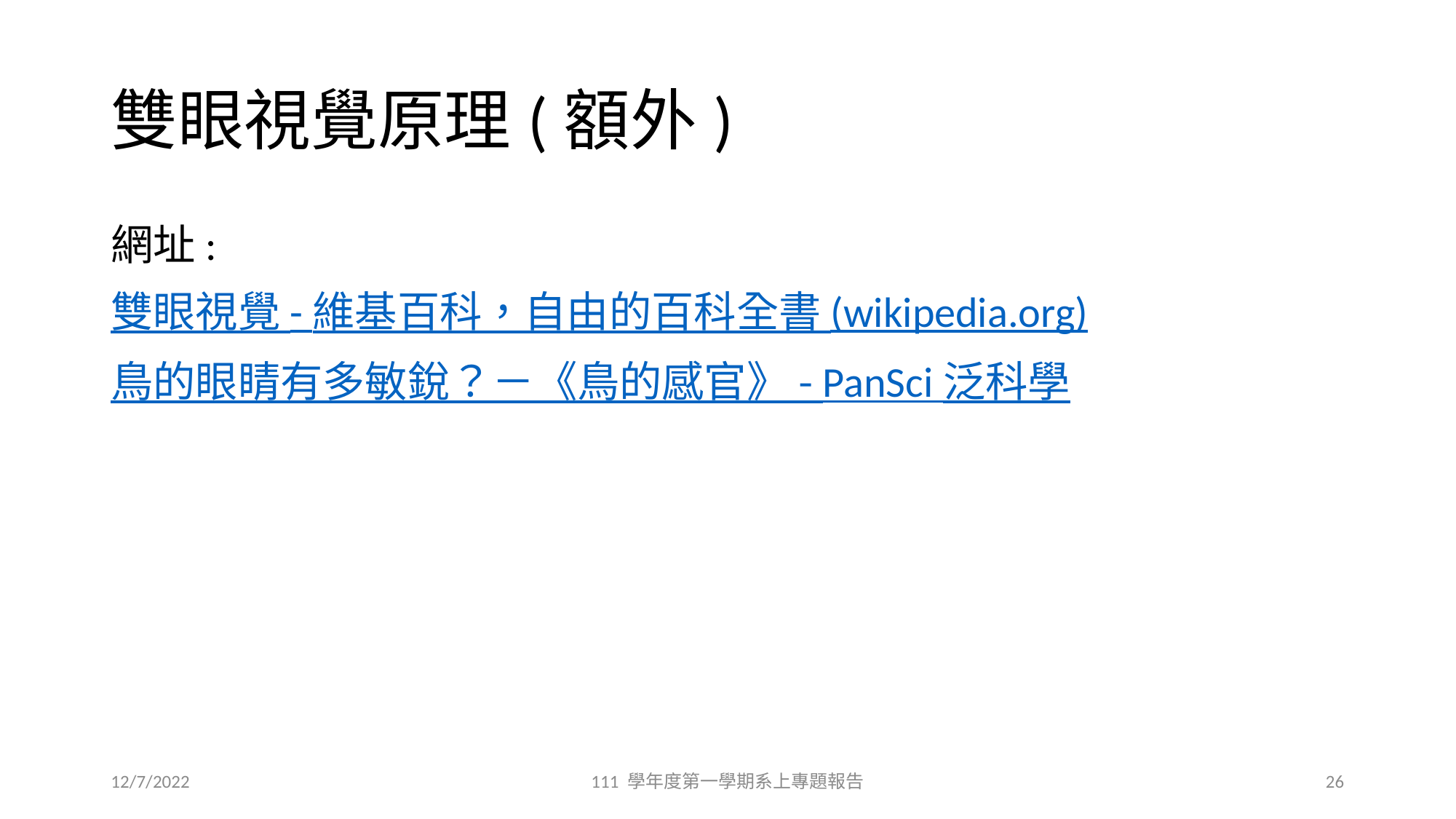

# 雙眼視覺原理(額外)
網址:
雙眼視覺 - 維基百科，自由的百科全書 (wikipedia.org)
鳥的眼睛有多敏銳？－《鳥的感官》 - PanSci 泛科學
12/7/2022
111 學年度第一學期系上專題報告
26